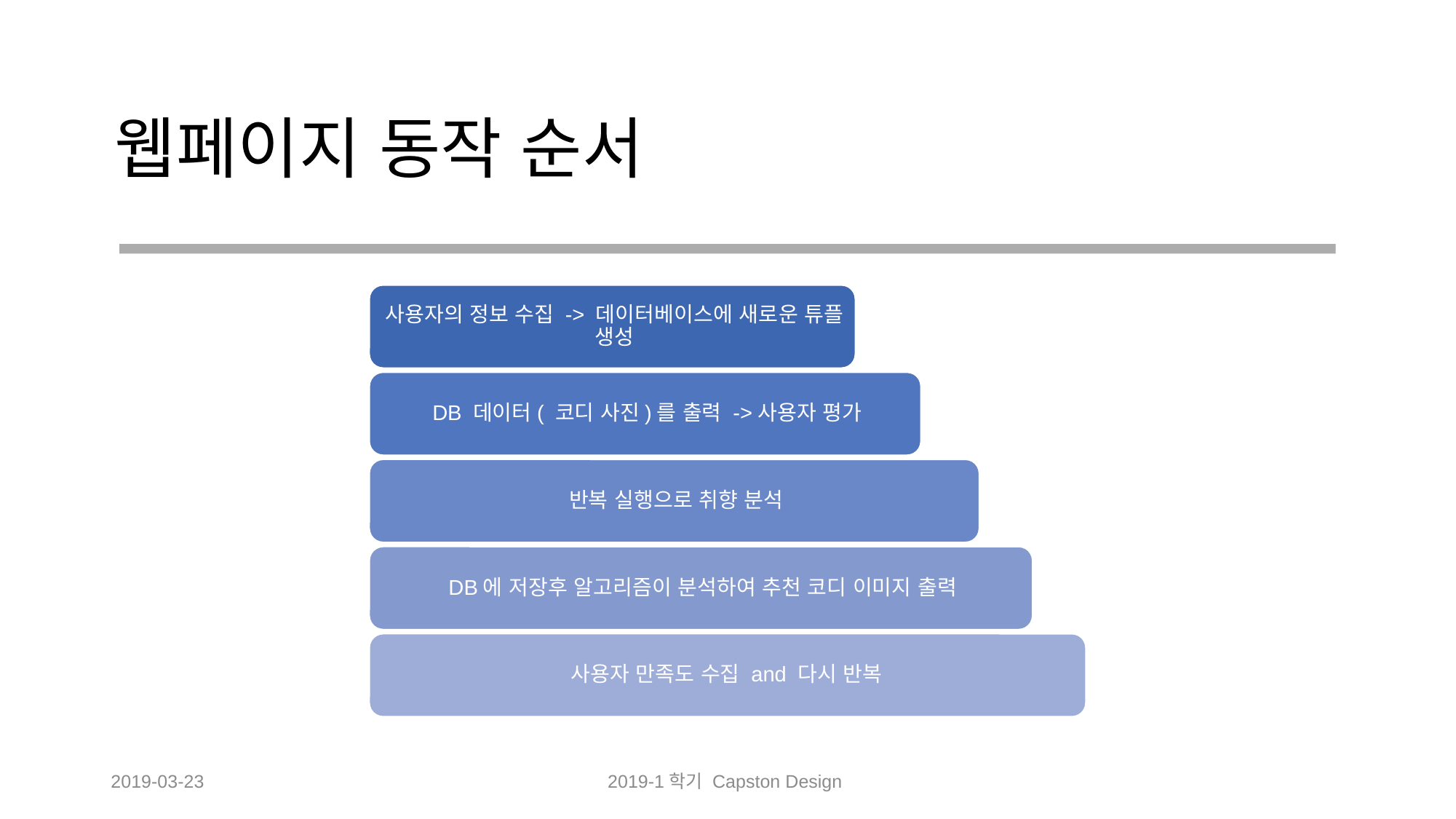

# 웹페이지 동작 순서

사용자의 정보 수집 -> 데이터베이스에 새로운 튜플 생성
DB 데이터( 코디 사진)를 출력 ->사용자 평가
반복 실행으로 취향 분석
DB에 저장후 알고리즘이 분석하여 추천 코디 이미지 출력
사용자 만족도 수집 and 다시 반복
2019-03-23
2019-1학기 Capston Design